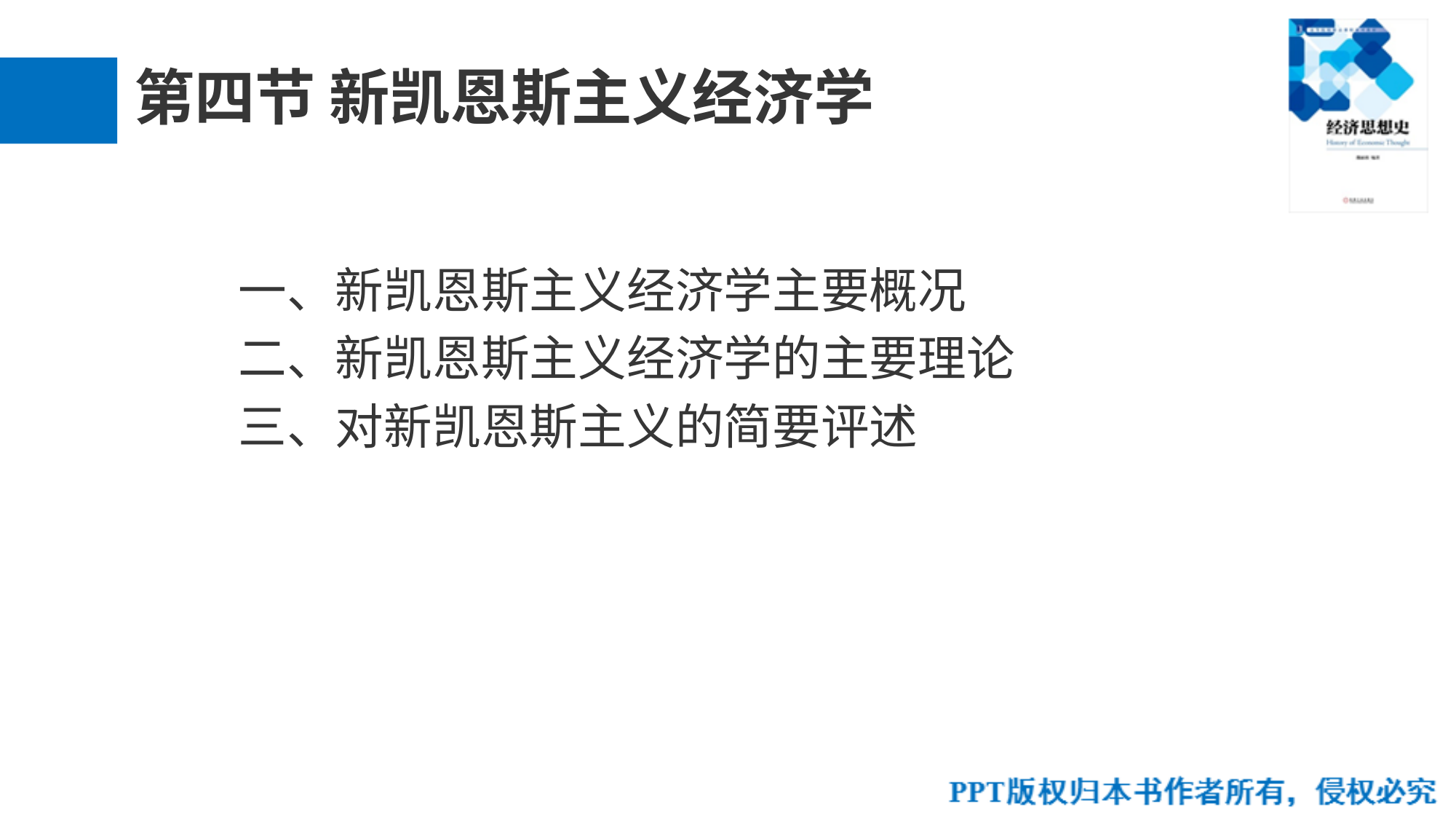

# 第四节 新凯恩斯主义经济学

一、新凯恩斯主义经济学主要概况
二、新凯恩斯主义经济学的主要理论
三、对新凯恩斯主义的简要评述